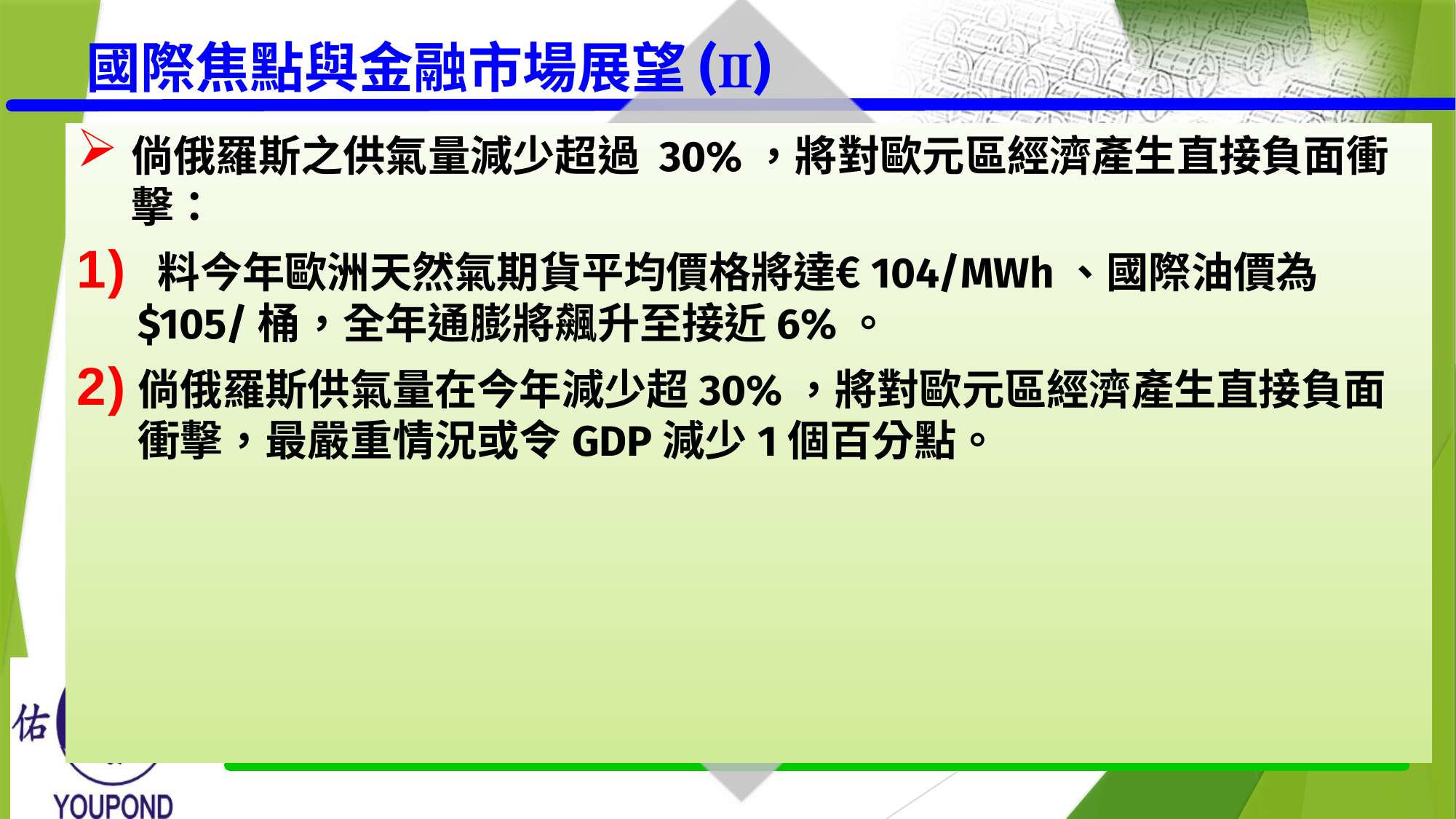

# 國際焦點與金融市場展望(Ⅱ)
倘俄羅斯之供氣量減少超過 30%，將對歐元區經濟產生直接負面衝擊：
 料今年歐洲天然氣期貨平均價格將達€104/MWh、國際油價為$105/桶，全年通膨將飆升至接近6%。
倘俄羅斯供氣量在今年減少超30%，將對歐元區經濟產生直接負面衝擊，最嚴重情況或令GDP減少1個百分點。